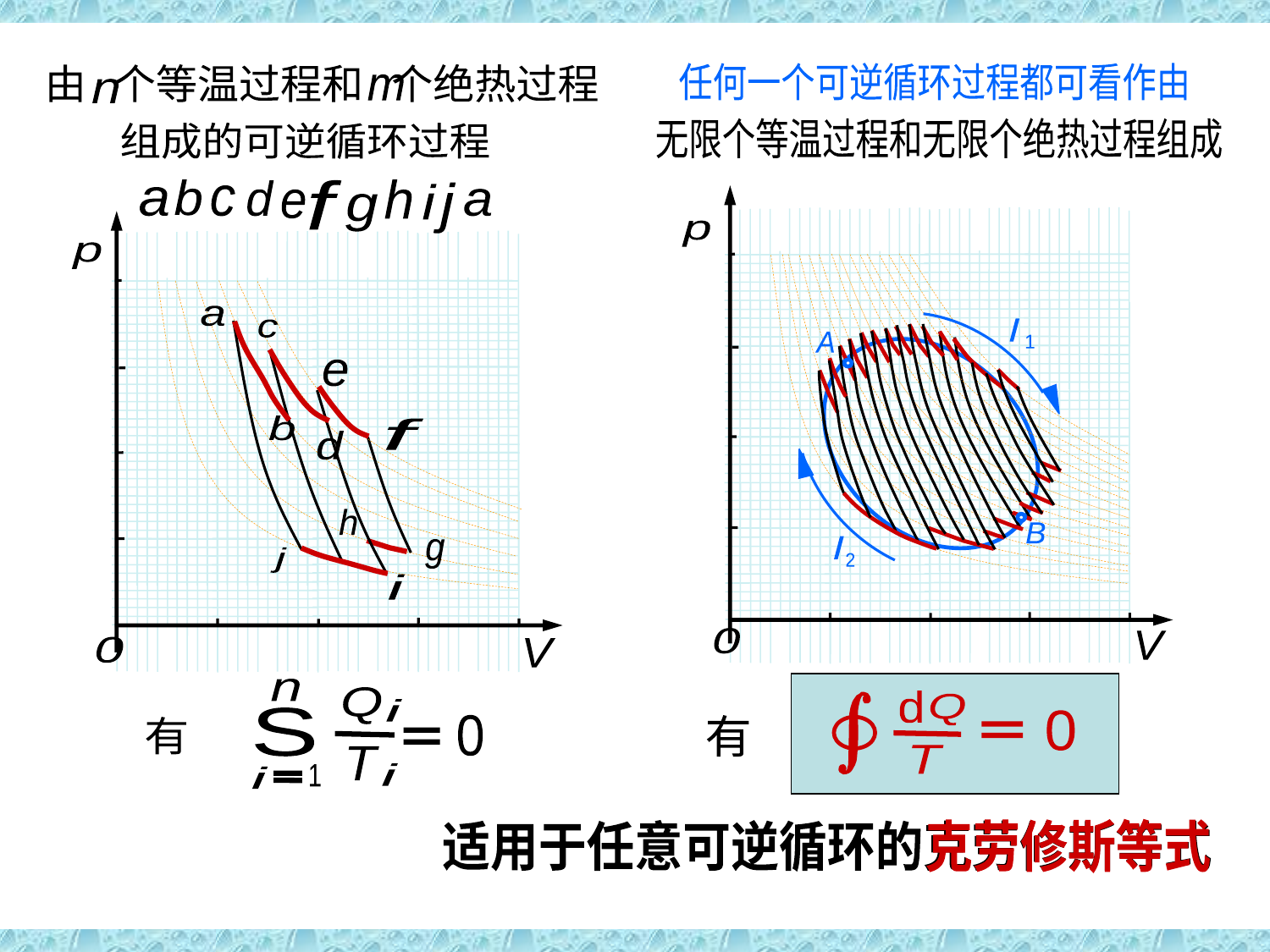

任意可逆循环
任何一个可逆循环过程都可看作由
无限个等温过程和无限个绝热过程组成
p

l

A

1

B

l
2

0
V
由   个等温过程和   个绝热过程
m
n
组成的可逆循环过程
h
b
d
f
j
i
c
a
a
e
g
p

a
c

e

b
f
d

h

g

j

i

0
V

d

Q
0

T
有
克劳修斯等式
适用于任意可逆循环的克劳修斯等式
n
Σ
1
i

Q
i
0
有

T
i